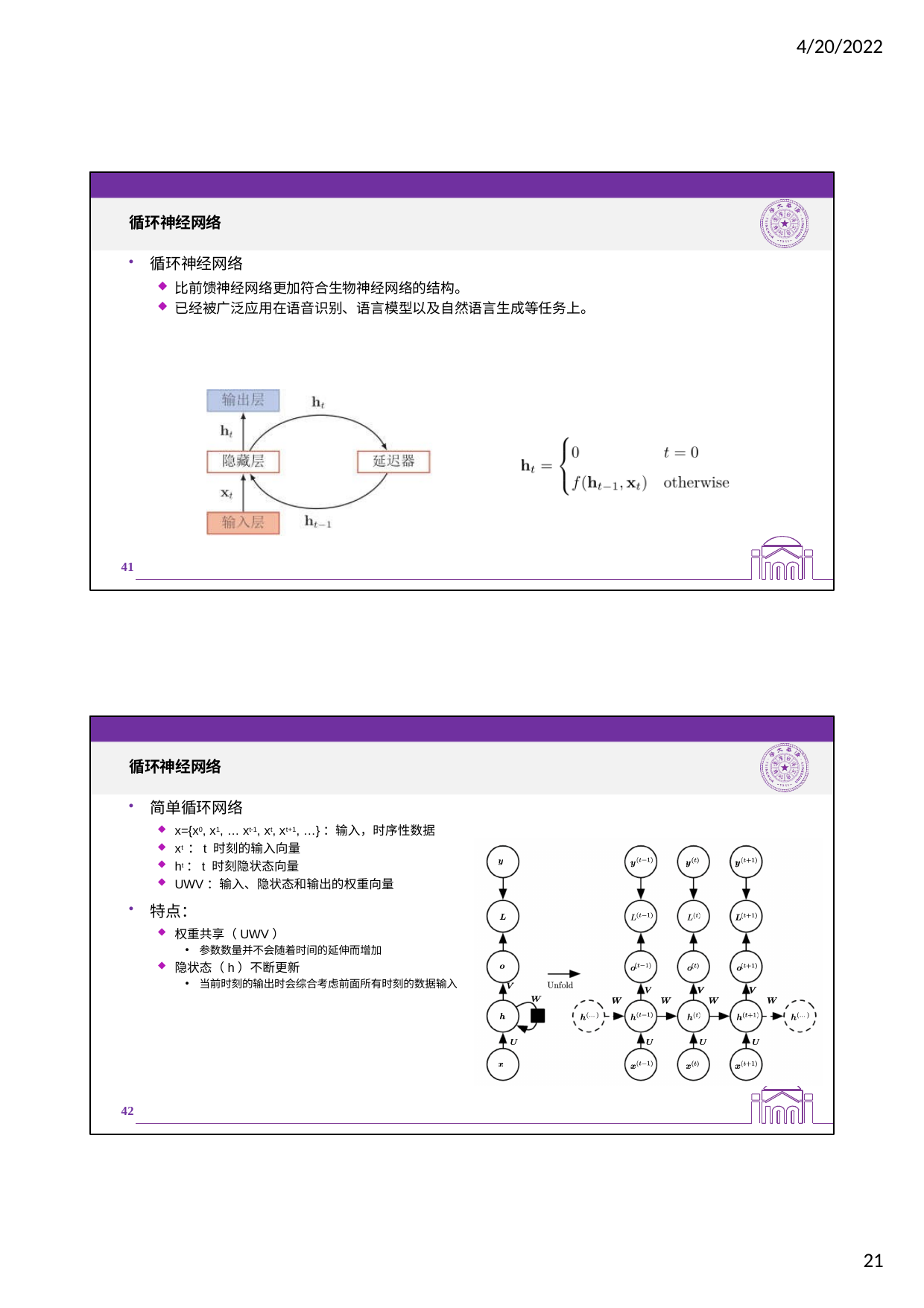

4/20/2022

循环神经网络

循环神经网络
比前馈神经网络更加符合生物神经网络的结构。
已经被广泛应用在语音识别、语言模型以及自然语言生成等任务上。

41

循环神经网络

简单循环网络
x={x0, x1, … xt-1, xt, xt+1, …}：输入，时序性数据
xt ：t 时刻的输入向量
ht：t 时刻隐状态向量
UWV：输入、隐状态和输出的权重向量
特点：
权重共享（UWV）
参数数量并不会随着时间的延伸而增加
隐状态（h）不断更新
当前时刻的输出时会综合考虑前面所有时刻的数据输入

42

21